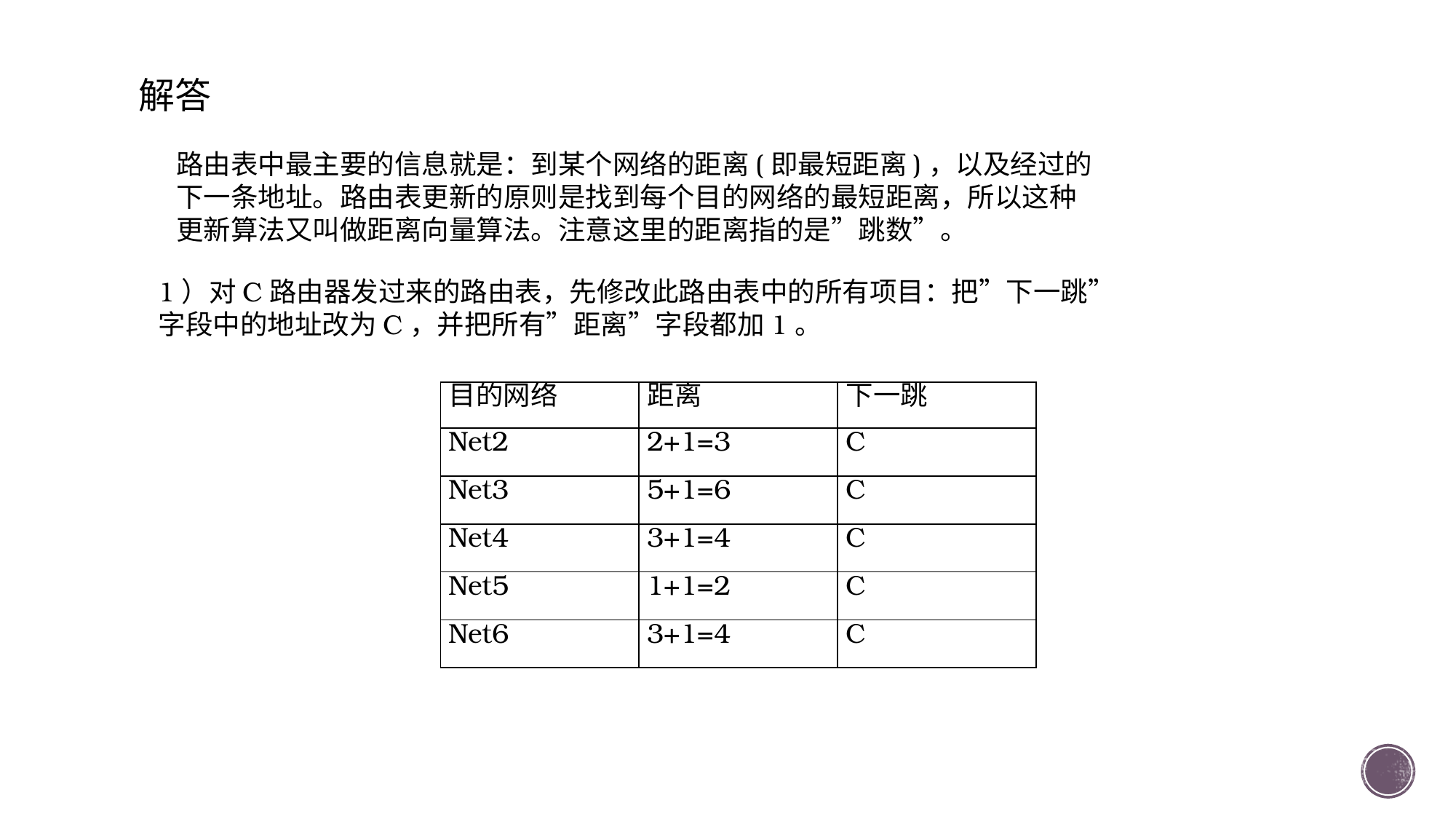

解答
路由表中最主要的信息就是：到某个网络的距离(即最短距离)，以及经过的下一条地址。路由表更新的原则是找到每个目的网络的最短距离，所以这种更新算法又叫做距离向量算法。注意这里的距离指的是”跳数”。
1）对C路由器发过来的路由表，先修改此路由表中的所有项目：把”下一跳”字段中的地址改为C，并把所有”距离”字段都加1。
| 目的网络 | 距离 | 下一跳 |
| --- | --- | --- |
| Net2 | 2+1=3 | C |
| Net3 | 5+1=6 | C |
| Net4 | 3+1=4 | C |
| Net5 | 1+1=2 | C |
| Net6 | 3+1=4 | C |